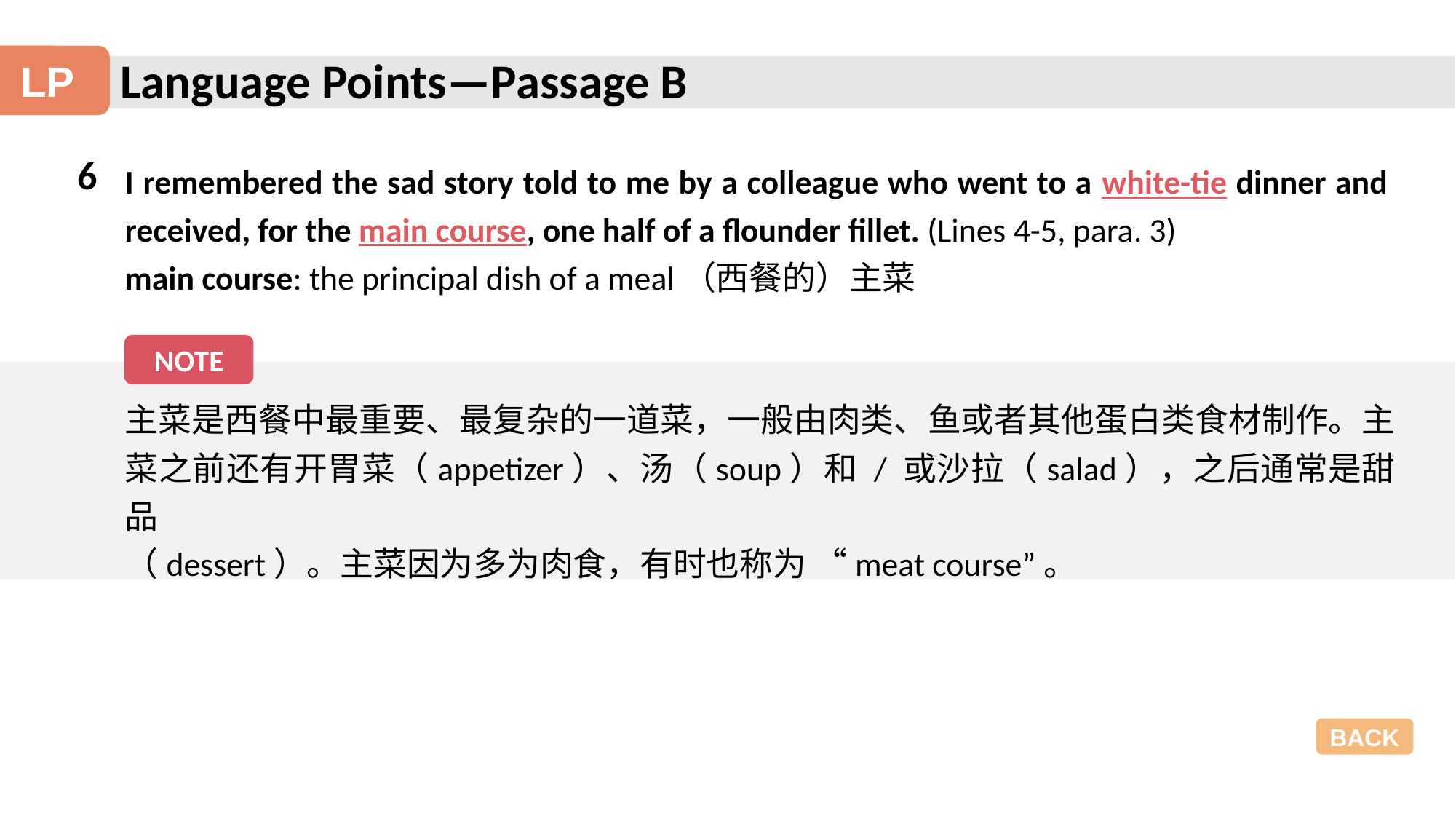

Language Points—Passage B
LP

6
I remembered the sad story told to me by a colleague who went to a white-tie dinner and received, for the main course, one half of a flounder fillet. (Lines 4-5, para. 3)
main course: the principal dish of a meal（西餐的）主菜
NOTE

主菜是西餐中最重要、最复杂的一道菜，一般由肉类、鱼或者其他蛋白类食材制作。主菜之前还有开胃菜（appetizer）、汤（soup）和 / 或沙拉（salad），之后通常是甜品
（dessert）。主菜因为多为肉食，有时也称为 “meat course”。
BACK